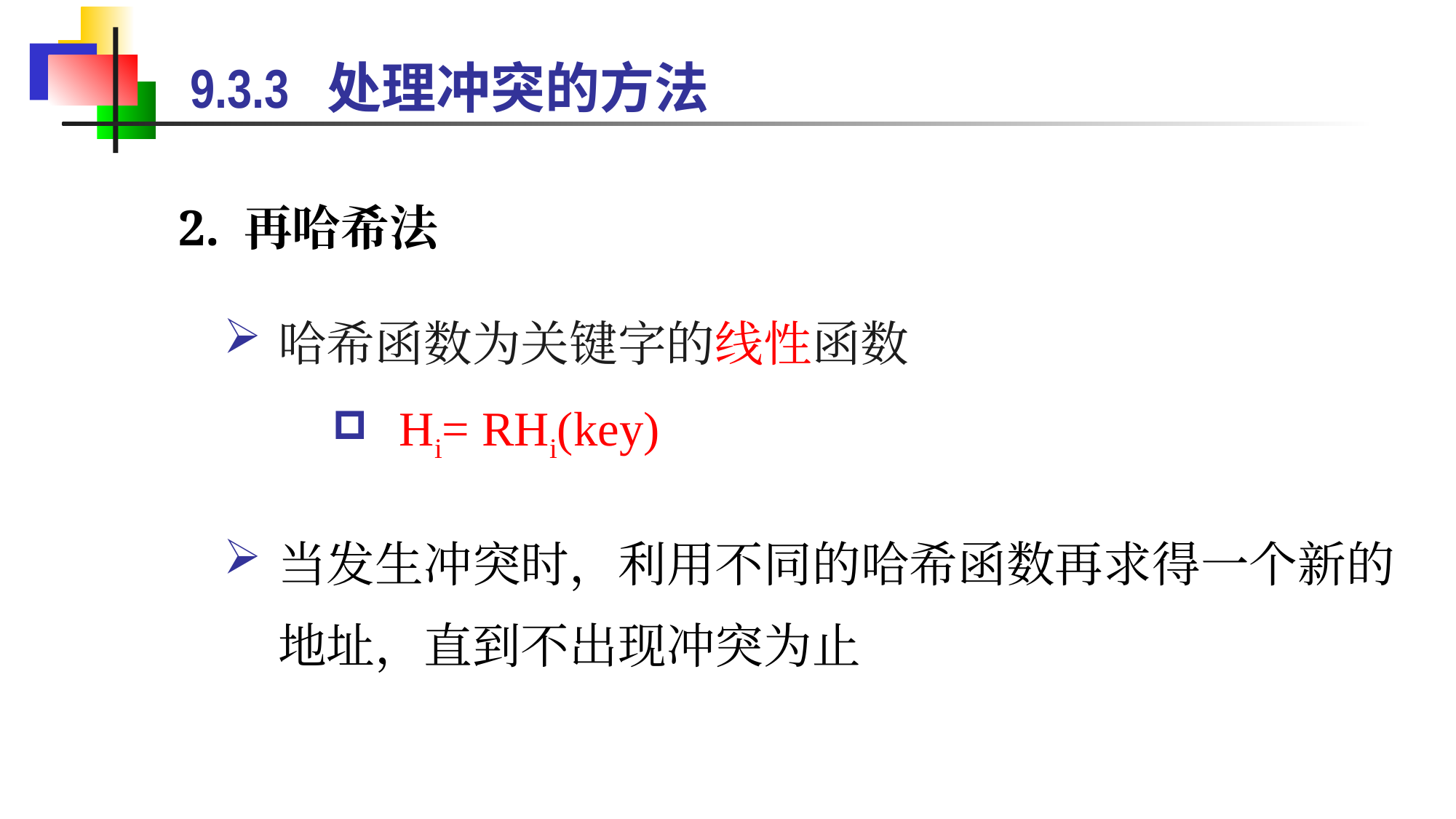

9.3.3  处理冲突的方法
2. 再哈希法
哈希函数为关键字的线性函数
 Hi= RHi(key)
当发生冲突时，利用不同的哈希函数再求得一个新的地址，直到不出现冲突为止